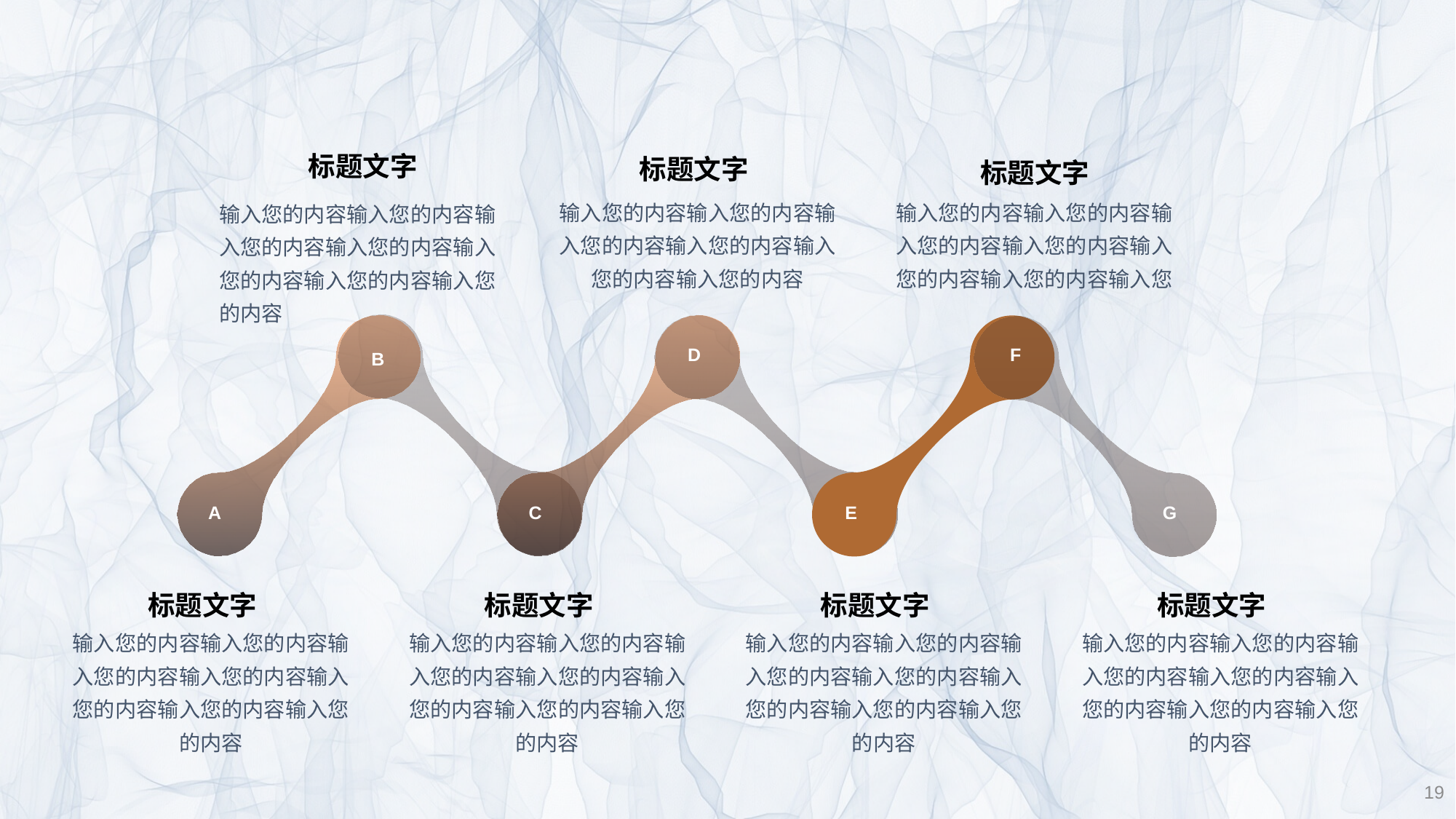

标题文字
输入您的内容输入您的内容输入您的内容输入您的内容输入您的内容输入您的内容输入您的内容
标题文字
输入您的内容输入您的内容输入您的内容输入您的内容输入您的内容输入您的内容
标题文字
输入您的内容输入您的内容输入您的内容输入您的内容输入您的内容输入您的内容输入您

B

A

C

D

E

F
G
标题文字
输入您的内容输入您的内容输入您的内容输入您的内容输入您的内容输入您的内容输入您的内容
标题文字
输入您的内容输入您的内容输入您的内容输入您的内容输入您的内容输入您的内容输入您的内容
标题文字
输入您的内容输入您的内容输入您的内容输入您的内容输入您的内容输入您的内容输入您的内容
标题文字
输入您的内容输入您的内容输入您的内容输入您的内容输入您的内容输入您的内容输入您的内容
19